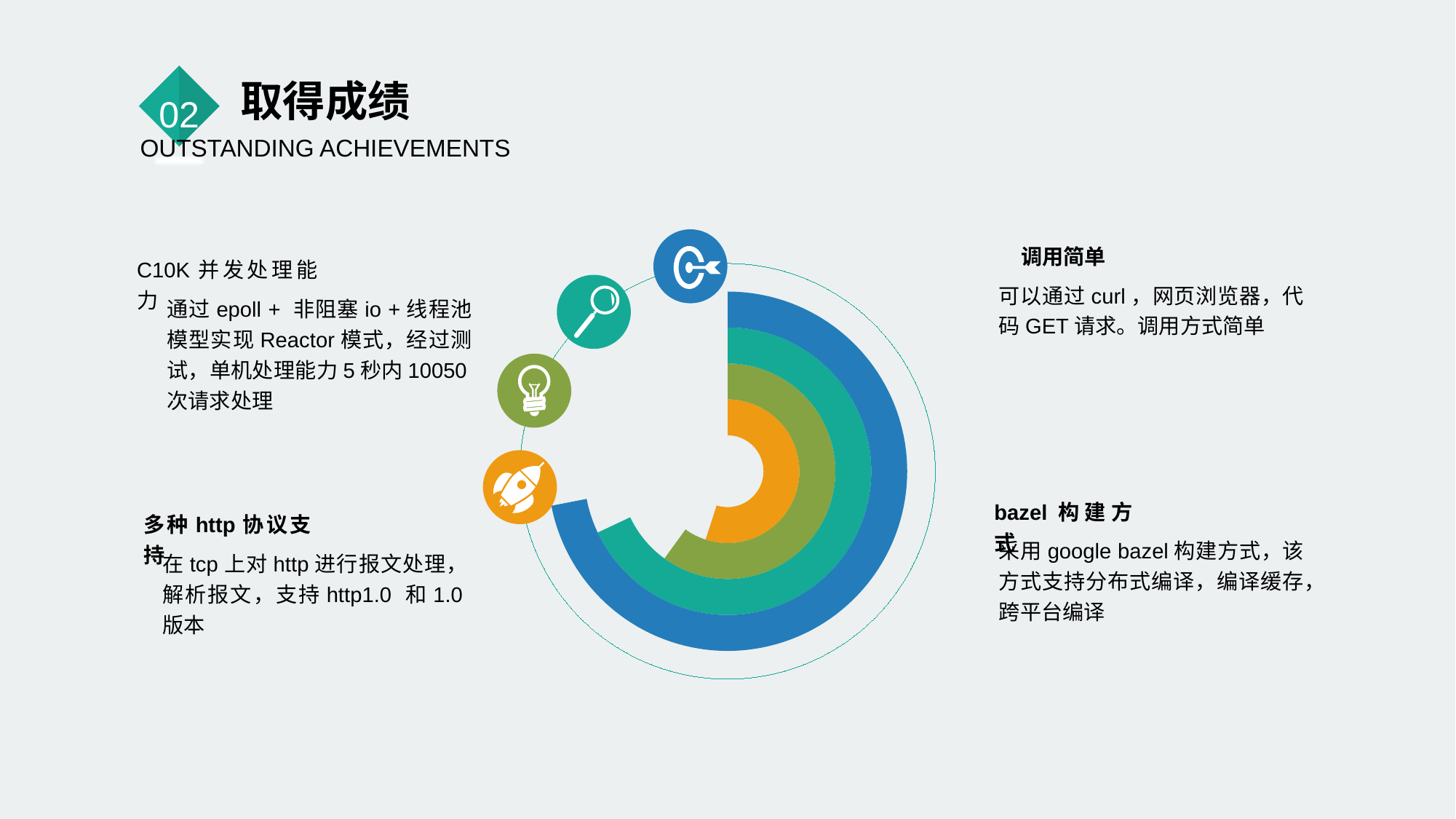

取得成绩
02

OUTSTANDING ACHIEVEMENTS

调用简单
可以通过curl，网页浏览器，代码GET请求。调用方式简单
C10K并发处理能力
通过epoll + 非阻塞io +线程池模型实现Reactor模式，经过测试，单机处理能力5秒内10050次请求处理

### Chart

| Category | 销售额 | 列1 | 列2 | 列3 |
|---|---|---|---|---|
| 第一季度 | 5.5 | 6.0 | 6.8 | 8.2 |
| 第二季度 | 4.5 | 4.0 | 3.2 | 3.2 |

bazel构建方式
采用google bazel构建方式，该方式支持分布式编译，编译缓存，跨平台编译
多种http协议支持
在tcp上对http进行报文处理，解析报文，支持http1.0 和1.0版本